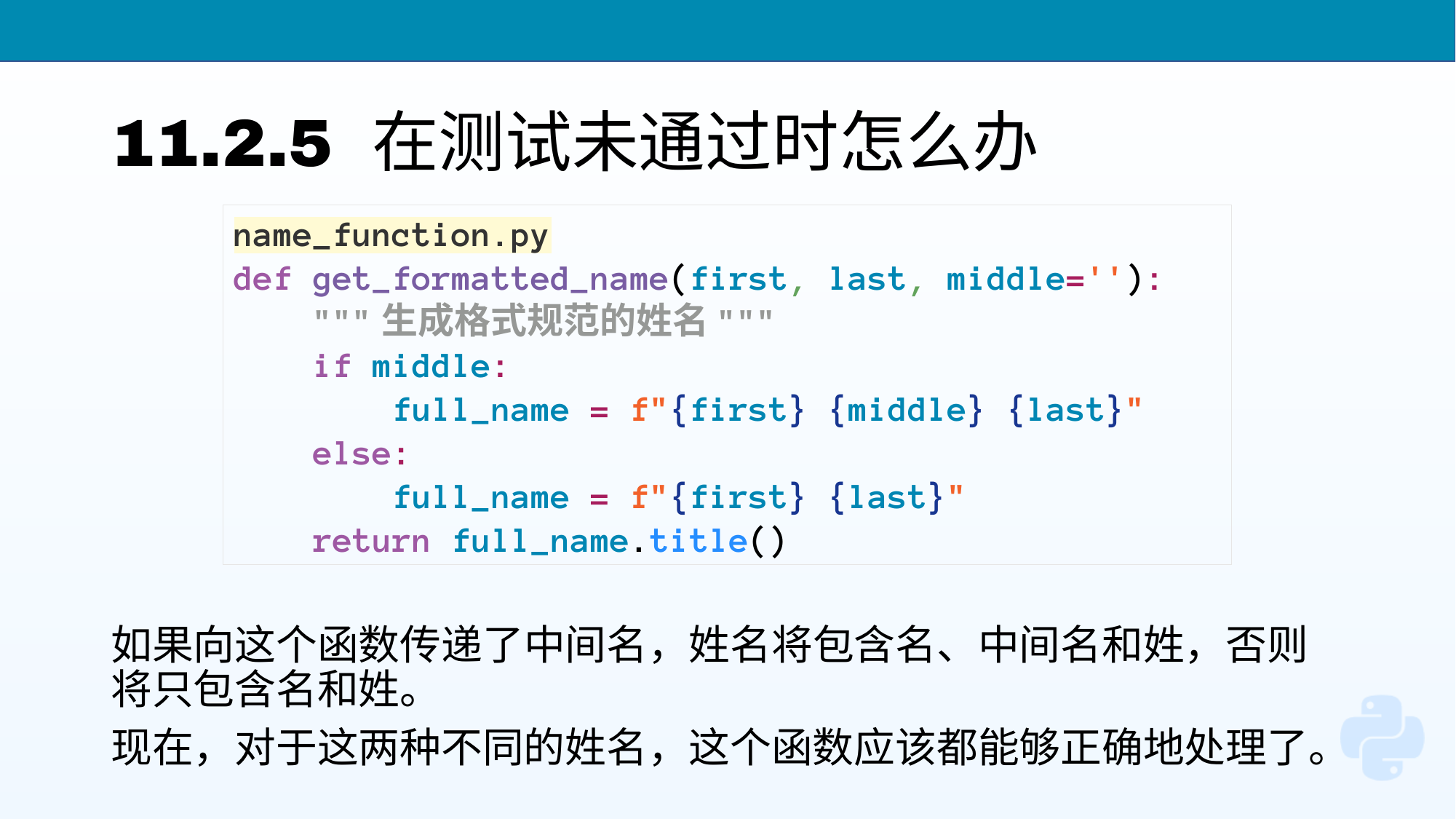

# 11.2.5 在测试未通过时怎么办
name_function.py
def get_formatted_name(first, last, middle=''):
    """生成格式规范的姓名"""
    if middle:
        full_name = f"{first} {middle} {last}"
    else:
        full_name = f"{first} {last}"
    return full_name.title()

如果向这个函数传递了中间名，姓名将包含名、中间名和姓，否则将只包含名和姓。
现在，对于这两种不同的姓名，这个函数应该都能够正确地处理了。